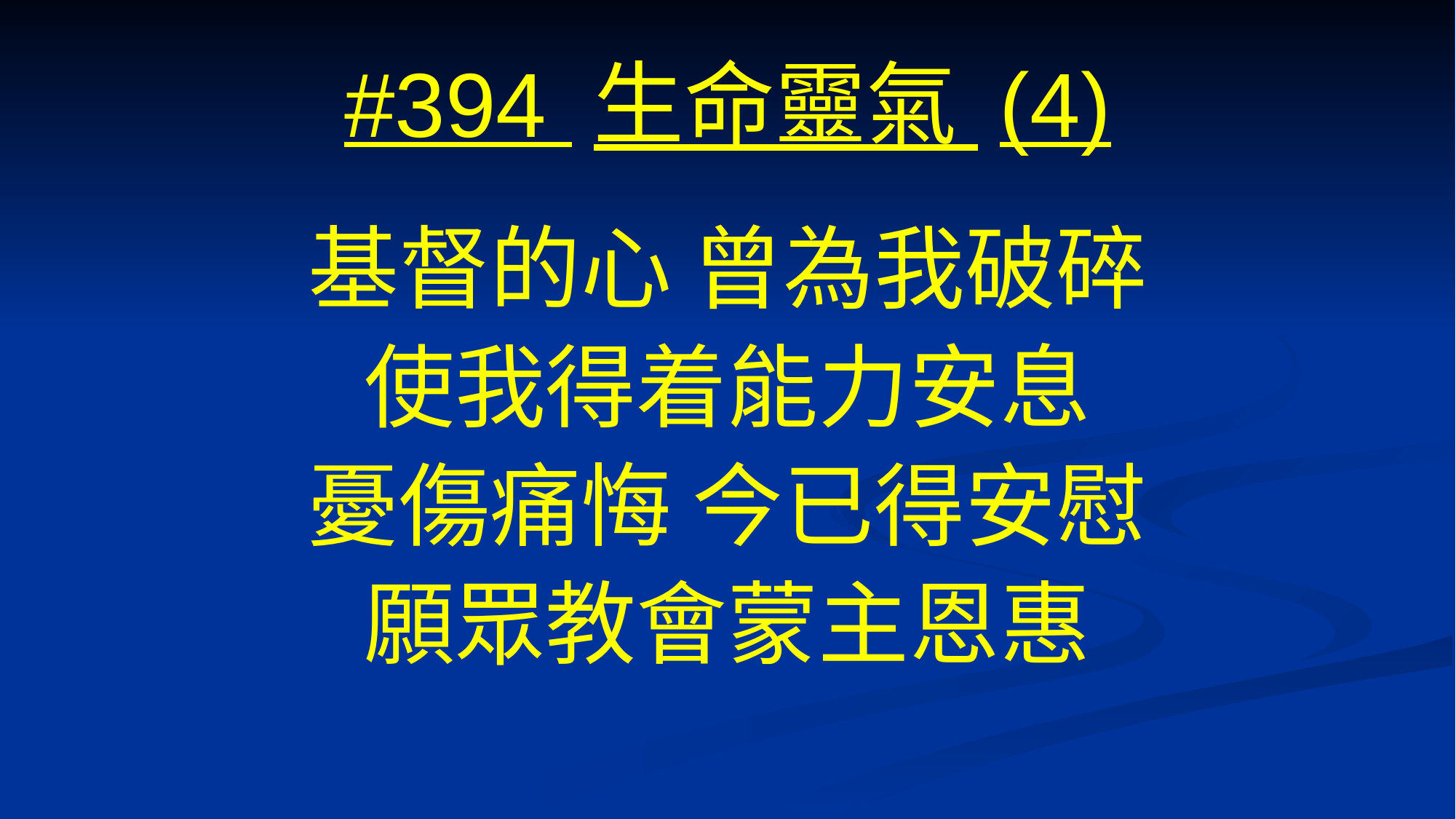

# #394 生命靈氣 (4)
基督的心 曾為我破碎
使我得着能力安息
憂傷痛悔 今已得安慰
願眾教會蒙主恩惠